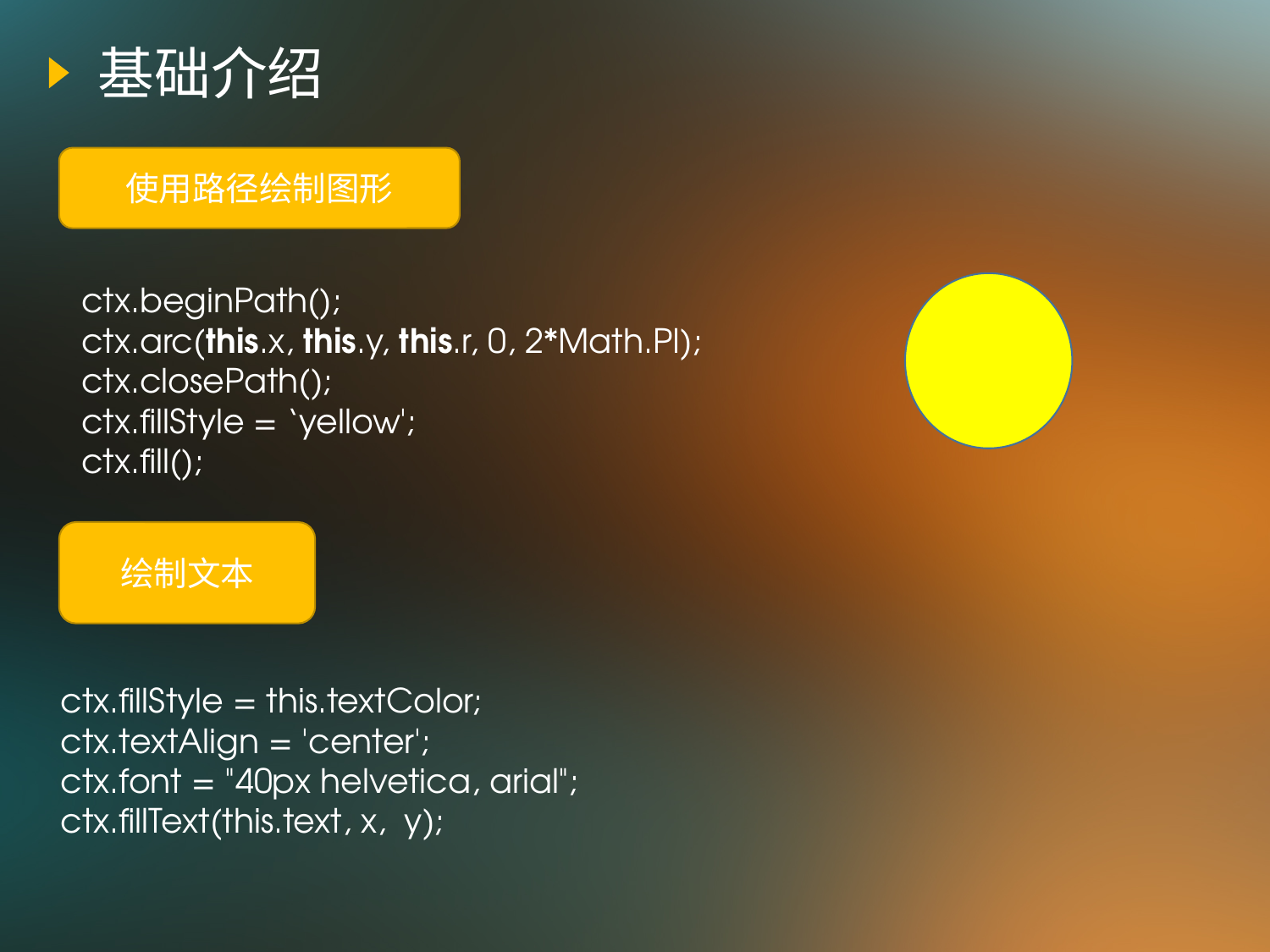

基础介绍

使用路径绘制图形
ctx.beginPath();
ctx.arc(this.x, this.y, this.r, 0, 2*Math.PI);
ctx.closePath();
ctx.fillStyle = ‘yellow';
ctx.fill();

绘制文本
ctx.fillStyle = this.textColor;
ctx.textAlign = 'center';
ctx.font = "40px helvetica, arial"; ctx.fillText(this.text, x,  y);